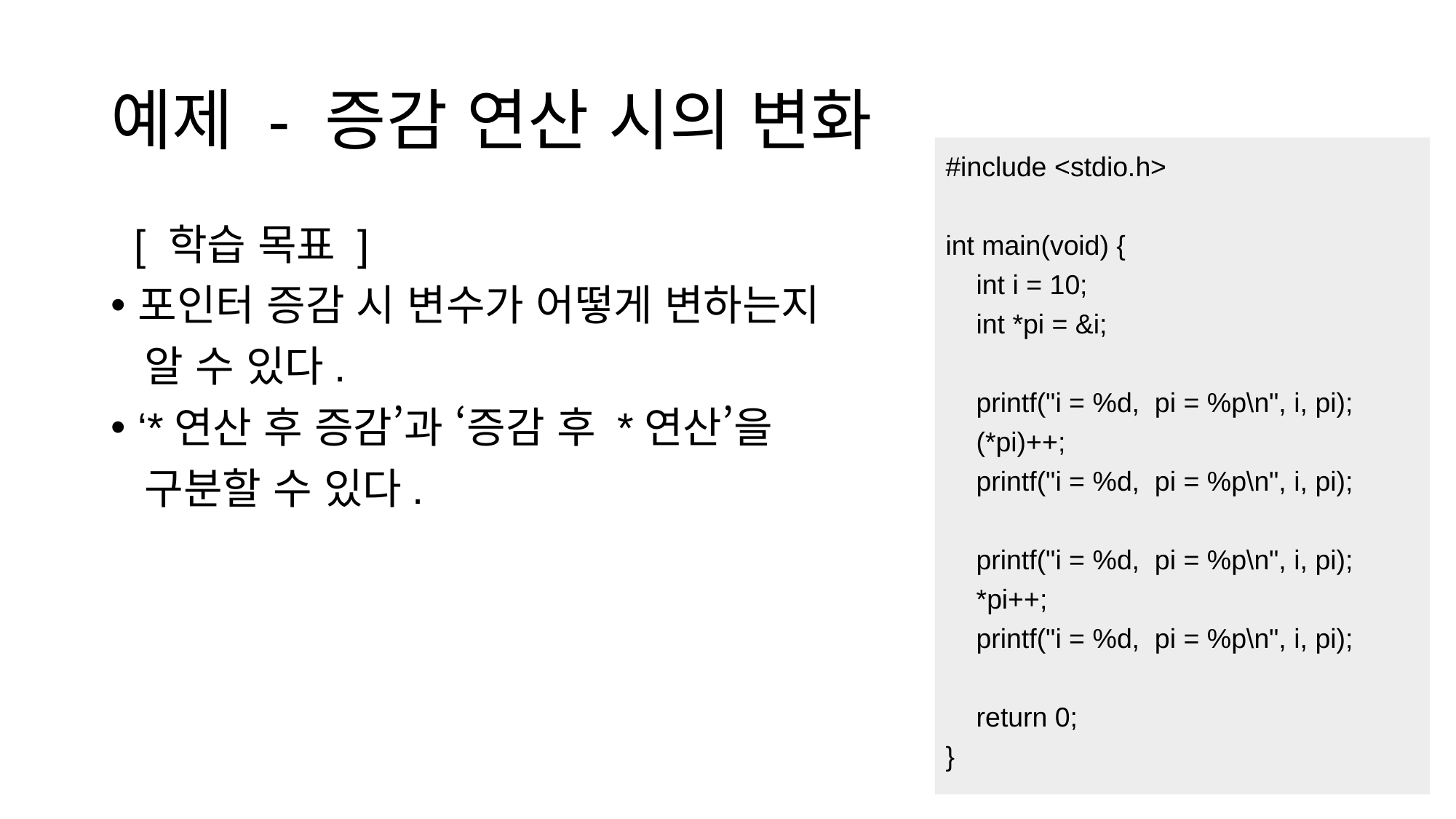

예제 - 증감 연산 시의 변화
#include <stdio.h>

int main(void) {
    int i = 10;
    int *pi = &i;

    printf("i = %d,  pi = %p\n", i, pi);
    (*pi)++;
    printf("i = %d,  pi = %p\n", i, pi);

    printf("i = %d,  pi = %p\n", i, pi);
    *pi++;
    printf("i = %d,  pi = %p\n", i, pi);

    return 0;
}
  [ 학습 목표 ]
포인터 증감 시 변수가 어떻게 변하는지
  알 수 있다.
‘*연산 후 증감’과 ‘증감 후 *연산’을
  구분할 수 있다.